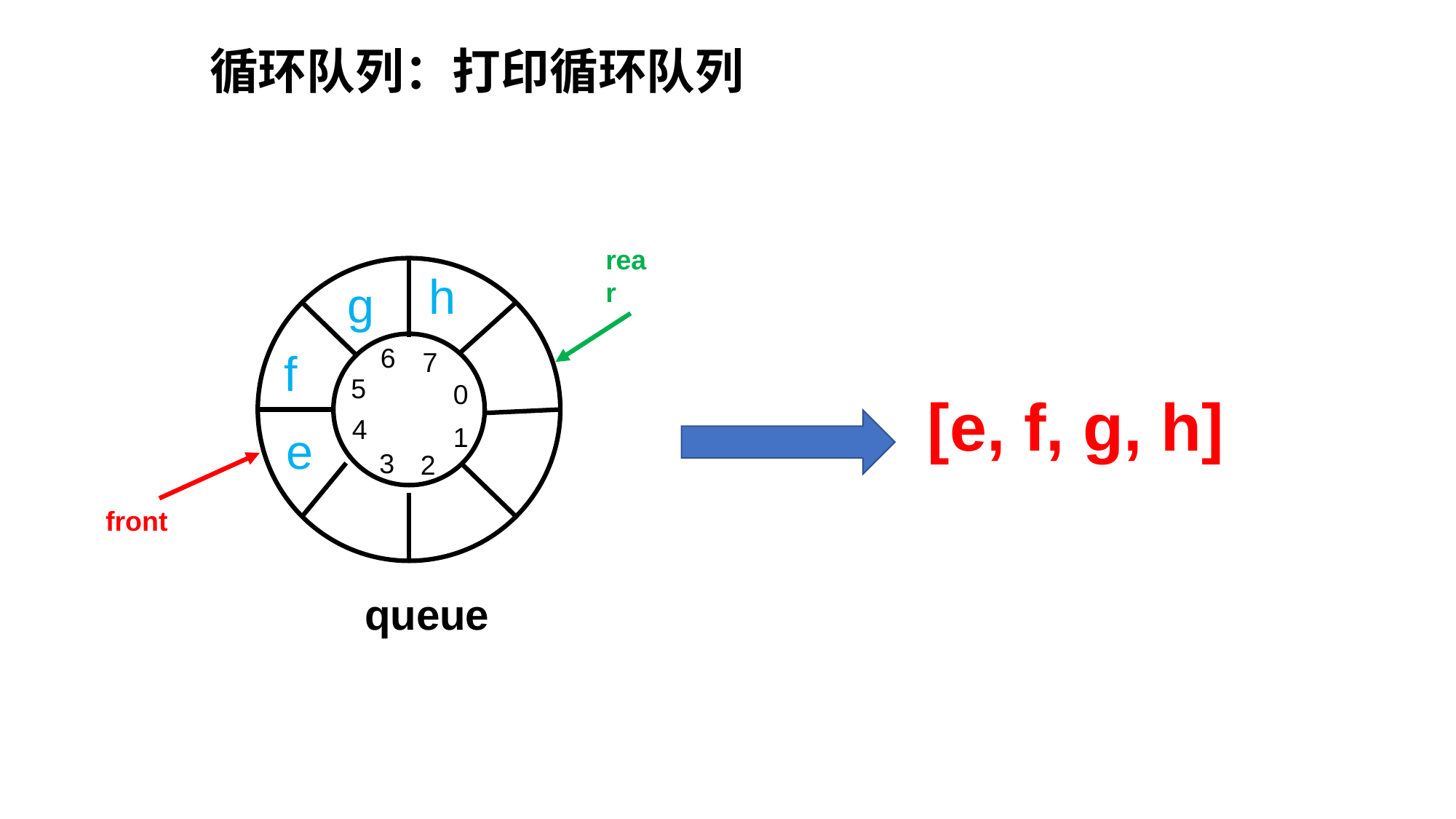

循环队列：打印循环队列
rear

h
g
6
f
7
5
0
[e, f, g, h]
4

1
e
3
2
front
queue